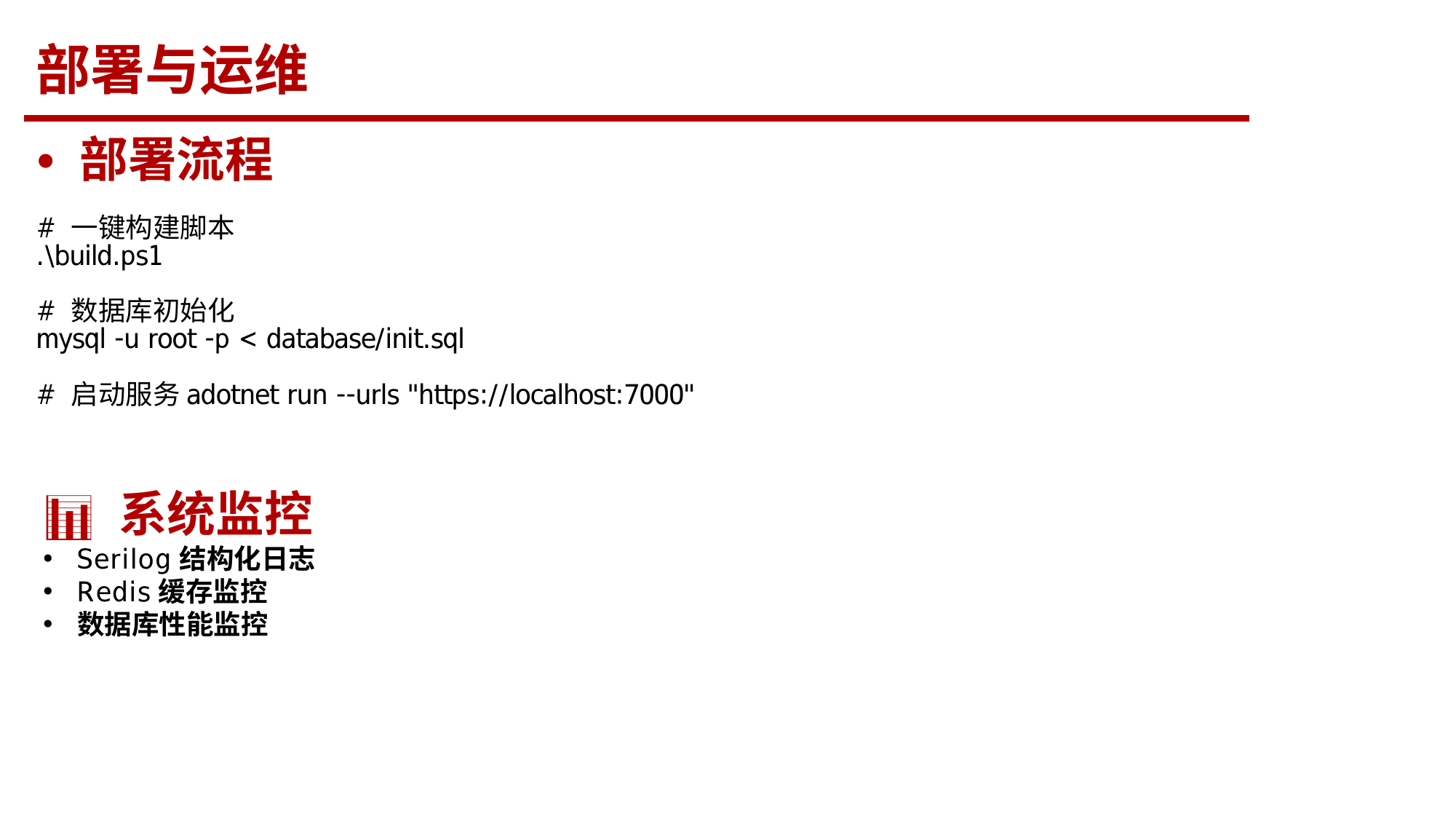

部署与运维

• 部署流程
# 一键构建脚本
.\build.ps1

# 数据库初始化
mysql -u root -p < database/init.sql

# 启动服务adotnet run --urls "https://localhost:7000"
📊 系统监控
Serilog结构化日志
Redis缓存监控
数据库性能监控